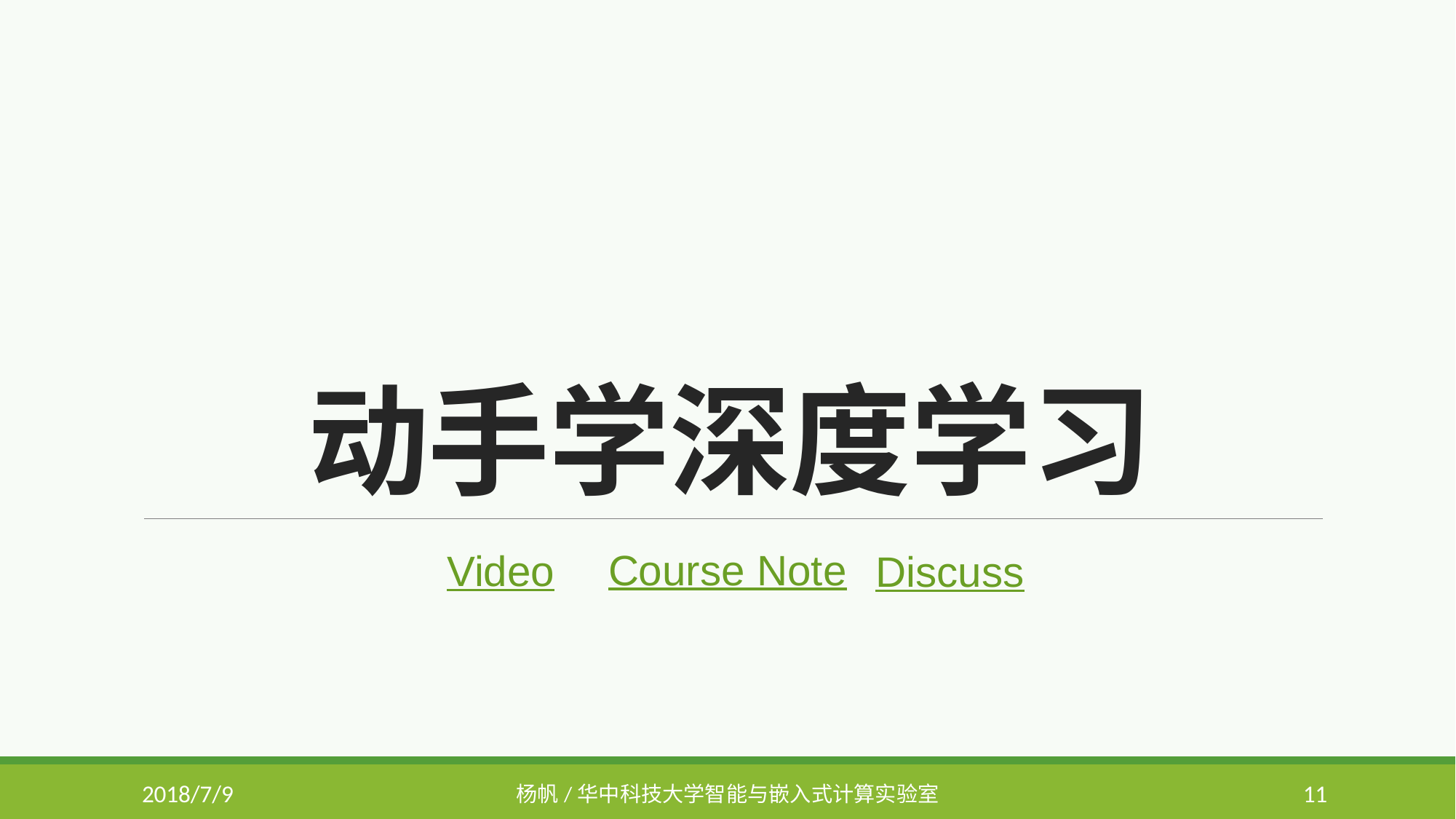

# 动手学深度学习
Course Note
Video
Discuss
2018/7/9
杨帆/华中科技大学智能与嵌入式计算实验室
11